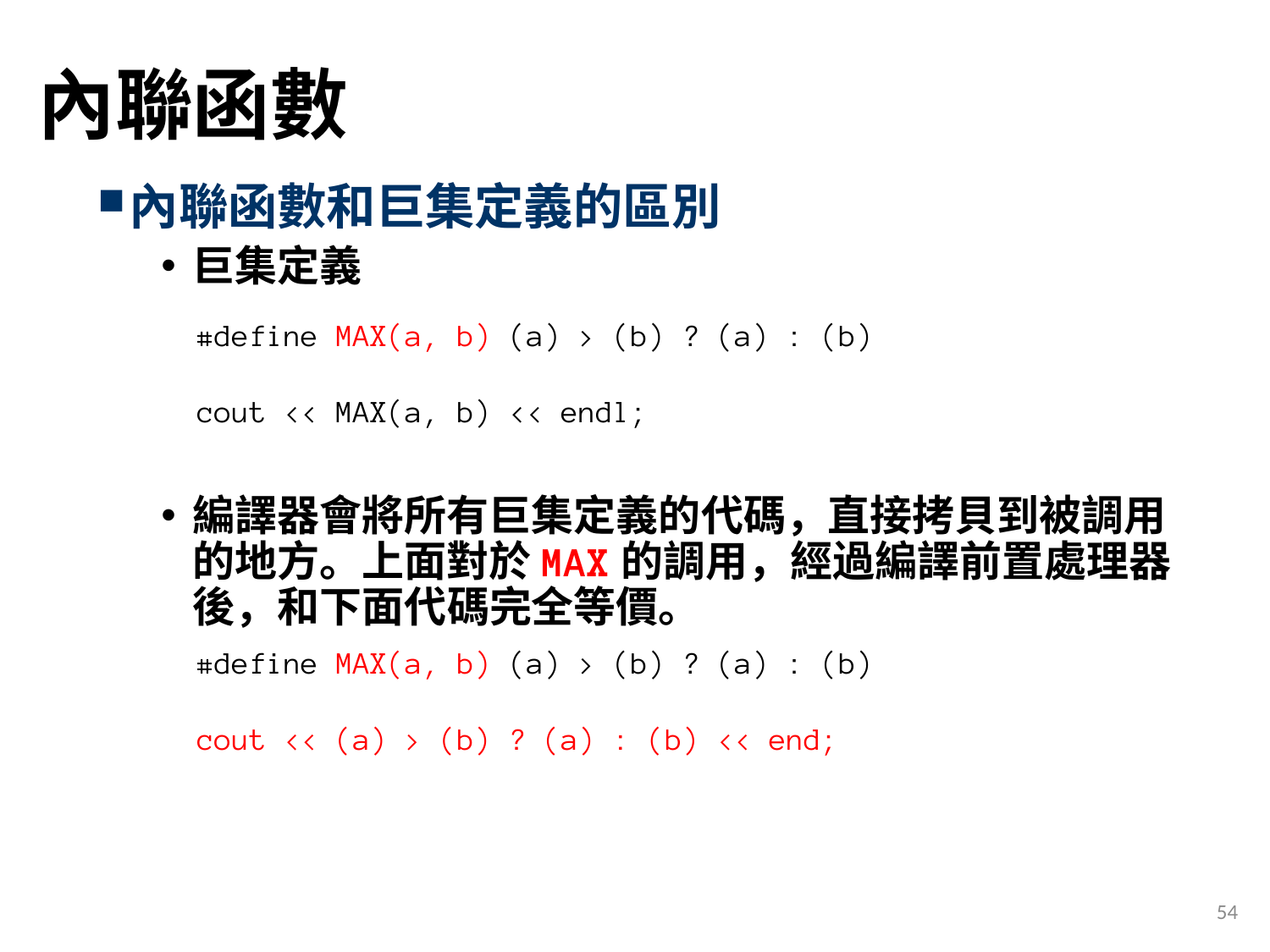

# 內聯函數
內聯函數和巨集定義的區別
巨集定義

編譯器會將所有巨集定義的代碼，直接拷貝到被調用的地方。上面對於MAX的調用，經過編譯前置處理器後，和下面代碼完全等價。

#define MAX(a, b) (a) > (b) ? (a) : (b)

cout << MAX(a, b) << endl;
#define MAX(a, b) (a) > (b) ? (a) : (b)

cout << (a) > (b) ? (a) : (b) << end;
54